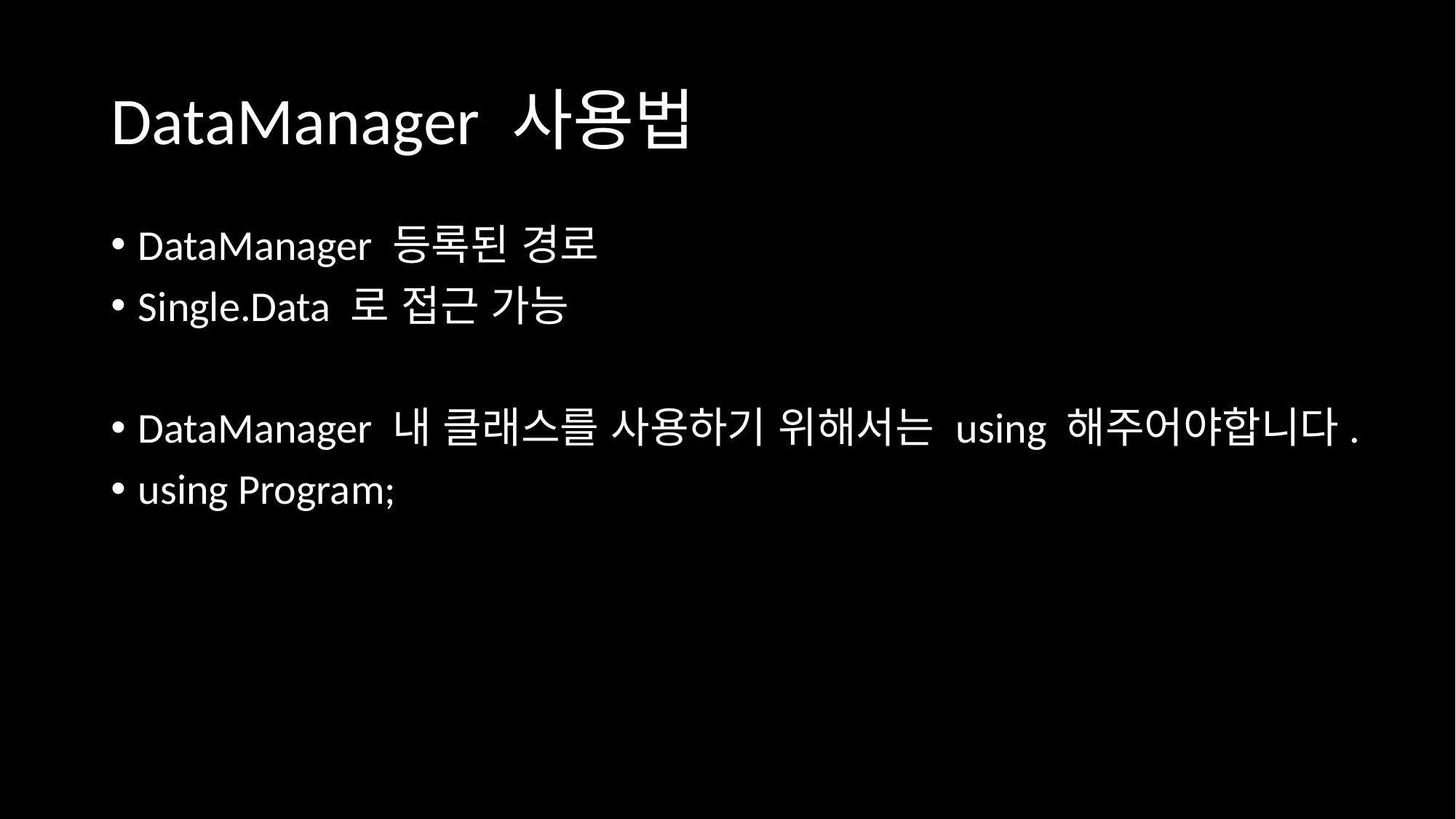

# DataManager 사용법
DataManager 등록된 경로
Single.Data 로 접근 가능

DataManager 내 클래스를 사용하기 위해서는 using 해주어야합니다.
using Program;